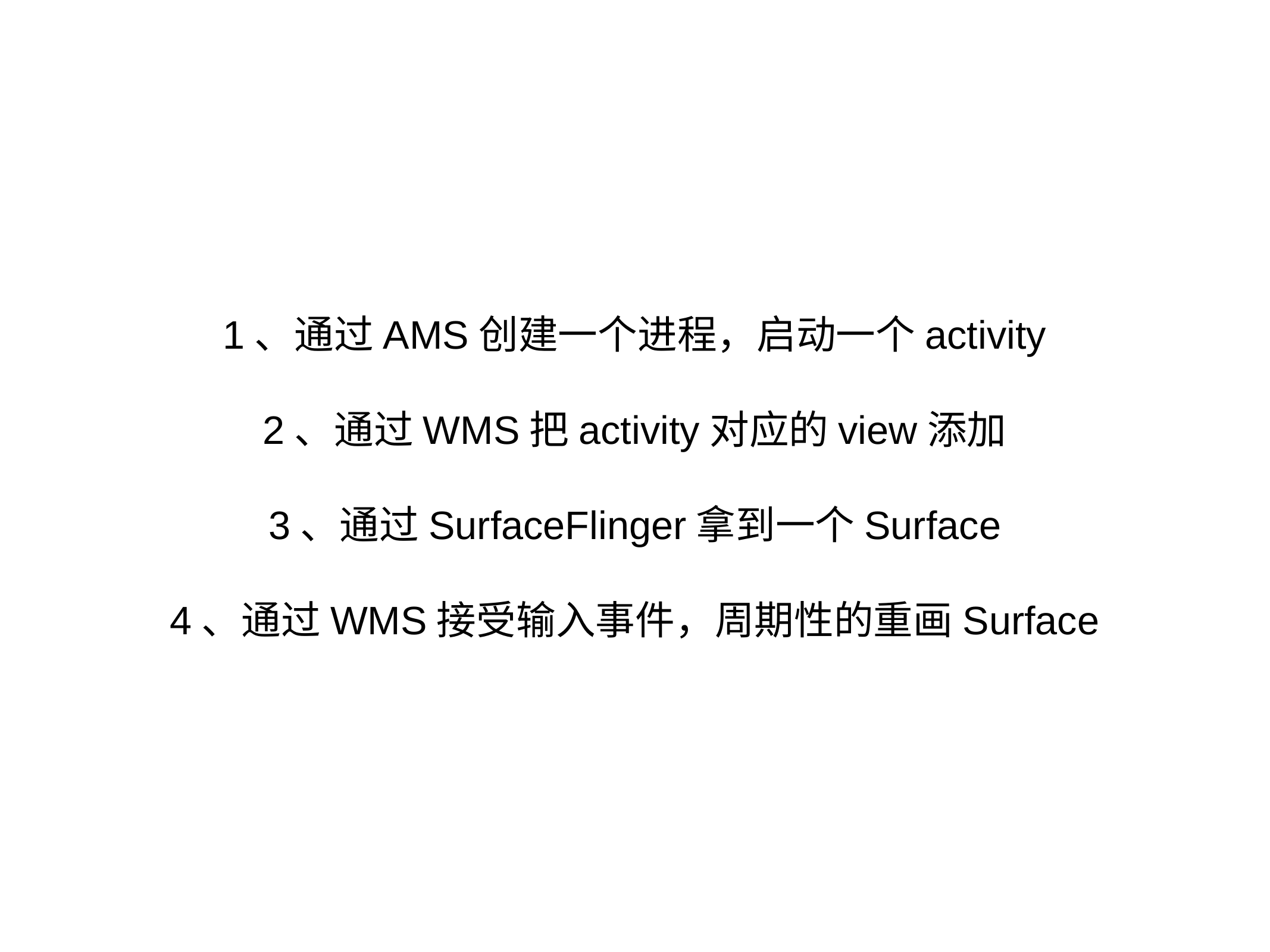

# 1、通过AMS创建一个进程，启动一个activity 2、通过WMS把activity对应的view添加 3、通过SurfaceFlinger拿到一个Surface 4、通过WMS接受输入事件，周期性的重画Surface